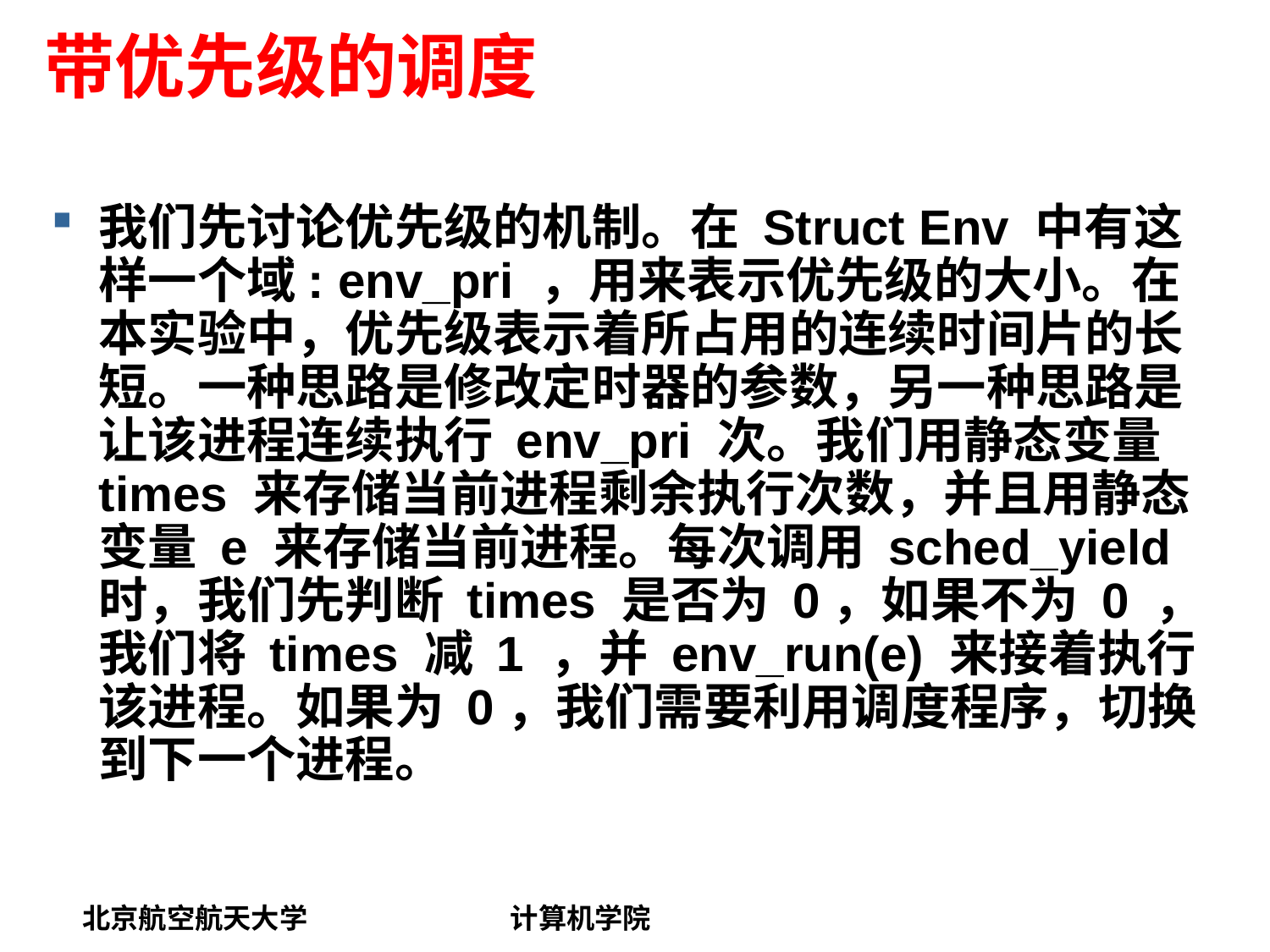

# 带优先级的调度
我们先讨论优先级的机制。在 Struct Env 中有这样一个域: env_pri ，用来表示优先级的大小。在本实验中，优先级表示着所占用的连续时间片的长短。一种思路是修改定时器的参数，另一种思路是让该进程连续执行 env_pri 次。我们用静态变量 times 来存储当前进程剩余执行次数，并且用静态变量 e 来存储当前进程。每次调用 sched_yield 时，我们先判断 times 是否为 0，如果不为 0 ，我们将 times 减 1 ，并 env_run(e) 来接着执行该进程。如果为 0，我们需要利用调度程序，切换到下一个进程。